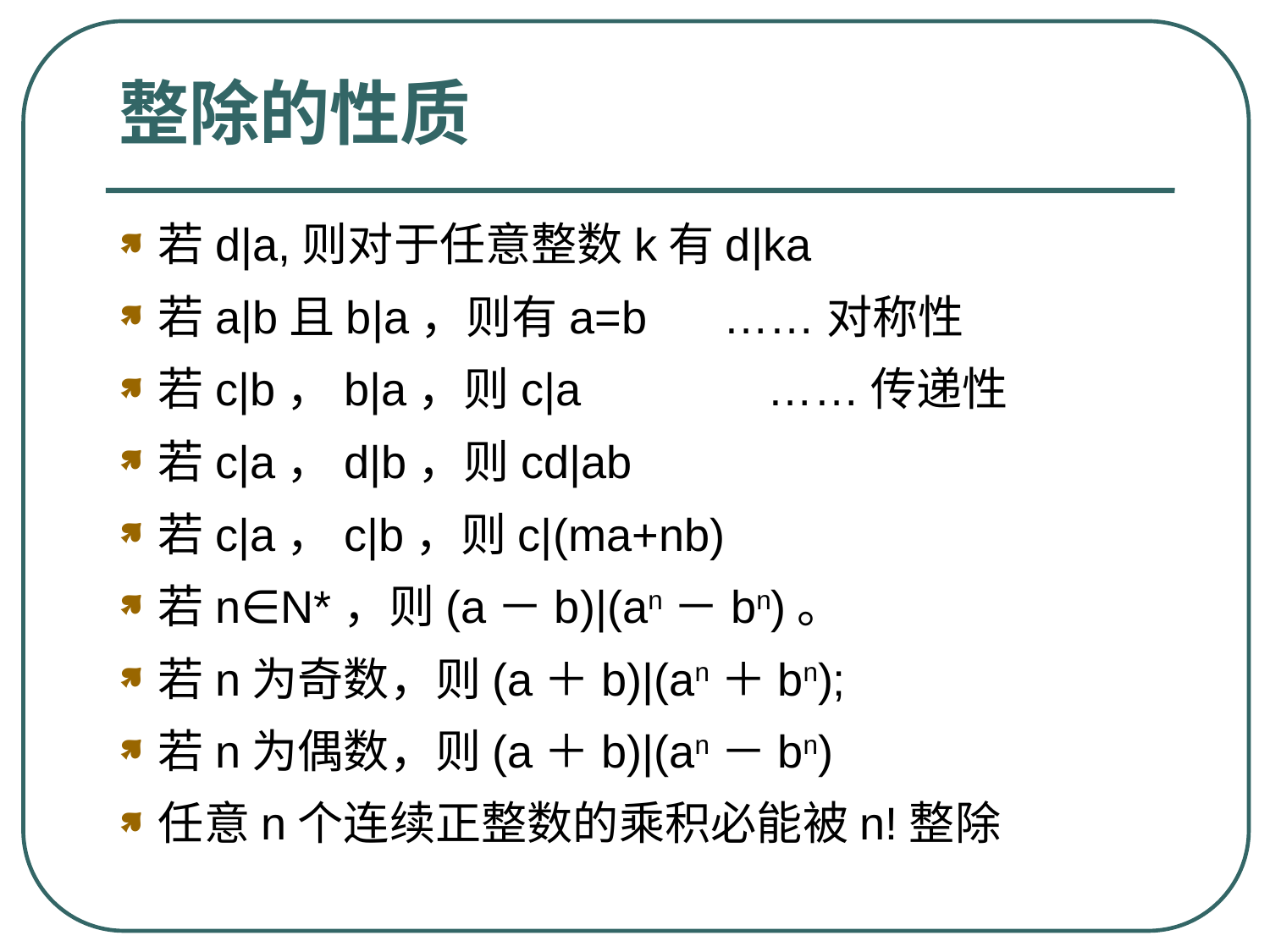

# 整除的性质
若d|a,则对于任意整数k有d|ka
若a|b且b|a，则有a=b      ……对称性
若c|b，b|a，则c|a 	        ……传递性
若c|a，d|b，则cd|ab
若c|a，c|b，则c|(ma+nb)
若n∈N*，则(a－b)|(an－bn)。
若n为奇数，则(a＋b)|(an＋bn);
若n为偶数，则(a＋b)|(an－bn)
任意n个连续正整数的乘积必能被n!整除